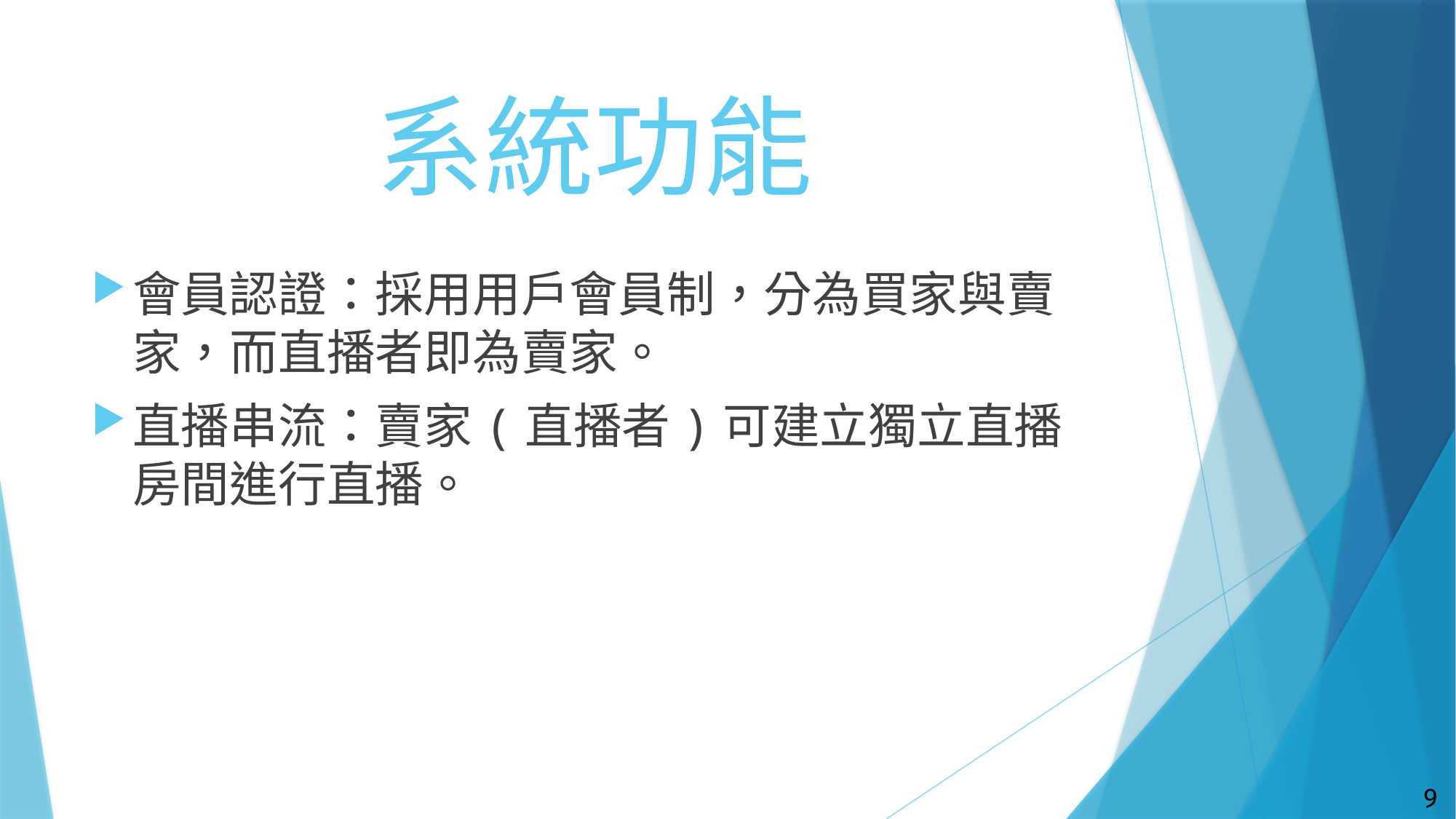

# 系統功能
會員認證：採用用戶會員制，分為買家與賣家，而直播者即為賣家。
直播串流：賣家(直播者)可建立獨立直播房間進行直播。
9